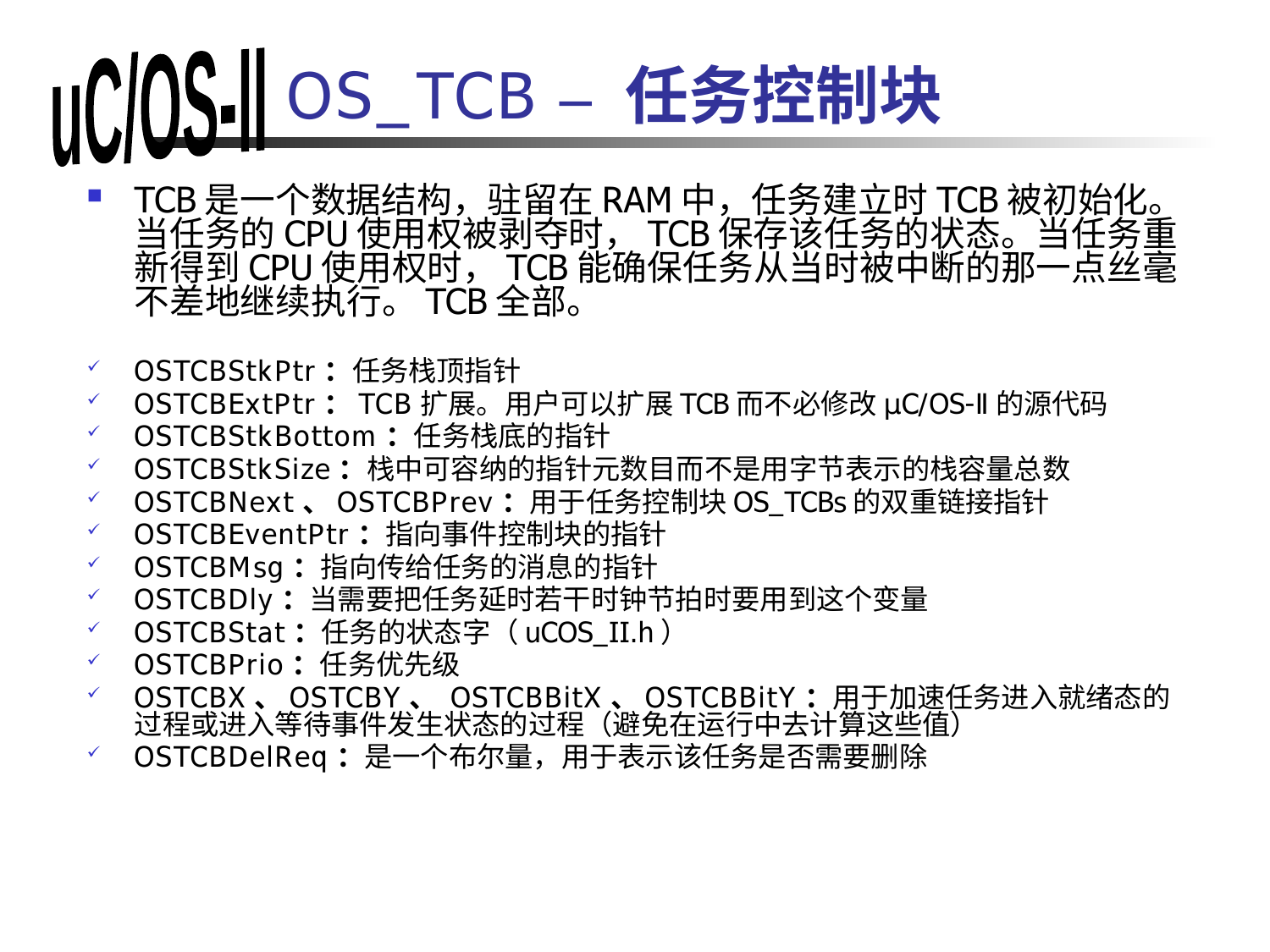

# OS_TCB – 任务控制块
TCB是一个数据结构，驻留在RAM中，任务建立时TCB被初始化。当任务的CPU使用权被剥夺时，TCB保存该任务的状态。当任务重新得到CPU使用权时，TCB能确保任务从当时被中断的那一点丝毫不差地继续执行。TCB全部。

OSTCBStkPtr：任务栈顶指针
OSTCBExtPtr：TCB扩展。用户可以扩展TCB而不必修改μC/OS-Ⅱ的源代码
OSTCBStkBottom：任务栈底的指针
OSTCBStkSize：栈中可容纳的指针元数目而不是用字节表示的栈容量总数
OSTCBNext、OSTCBPrev：用于任务控制块OS_TCBs的双重链接指针
OSTCBEventPtr：指向事件控制块的指针
OSTCBMsg：指向传给任务的消息的指针
OSTCBDly：当需要把任务延时若干时钟节拍时要用到这个变量
OSTCBStat：任务的状态字（uCOS_II.h）
OSTCBPrio：任务优先级
OSTCBX、OSTCBY、 OSTCBBitX、OSTCBBitY：用于加速任务进入就绪态的过程或进入等待事件发生状态的过程（避免在运行中去计算这些值）
OSTCBDelReq：是一个布尔量，用于表示该任务是否需要删除